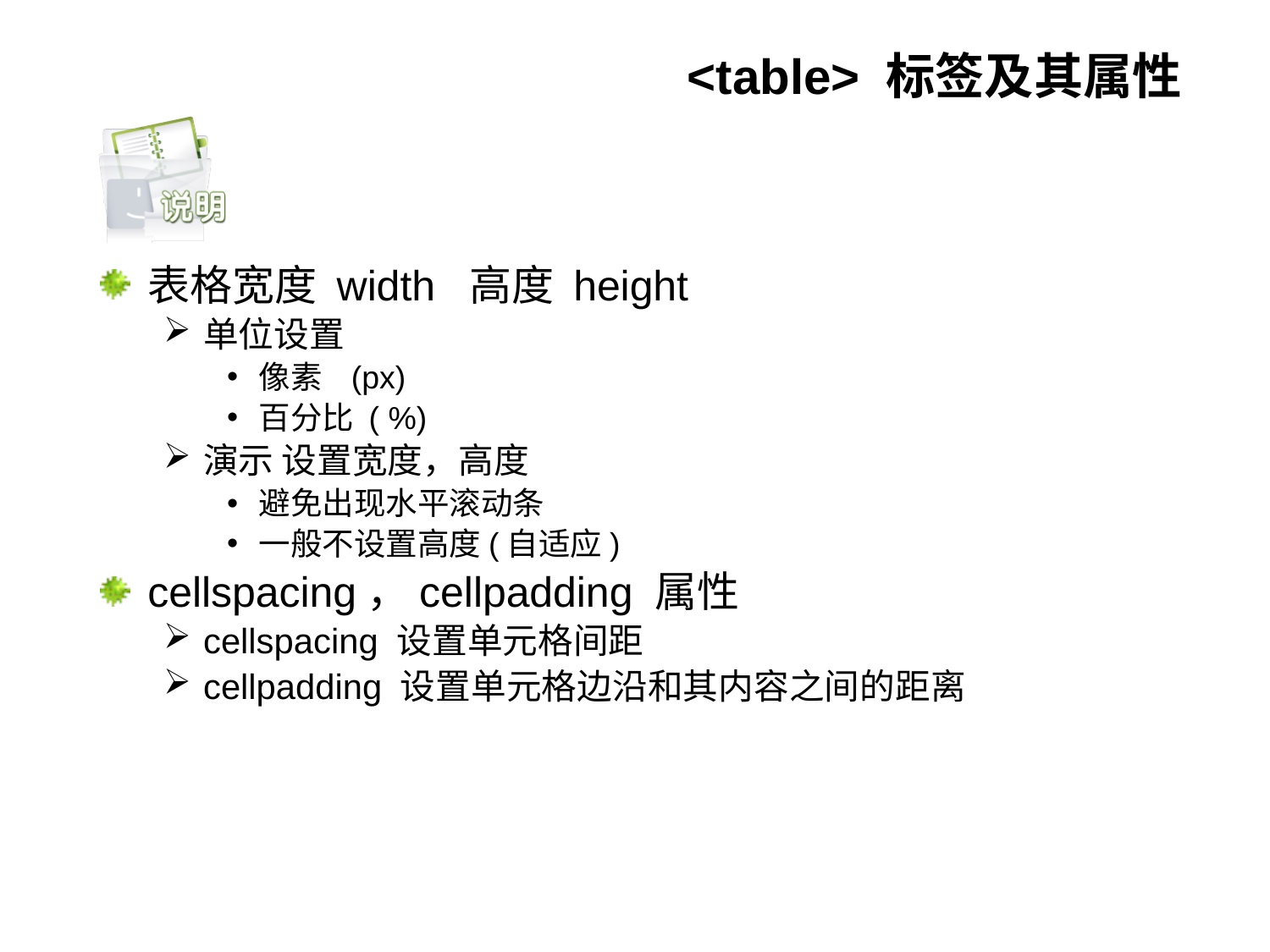

# <table> 标签及其属性
表格宽度 width  高度 height
单位设置
像素   (px)
百分比 ( %)
演示 设置宽度，高度
避免出现水平滚动条
一般不设置高度(自适应)
cellspacing，cellpadding 属性
cellspacing 设置单元格间距
cellpadding 设置单元格边沿和其内容之间的距离